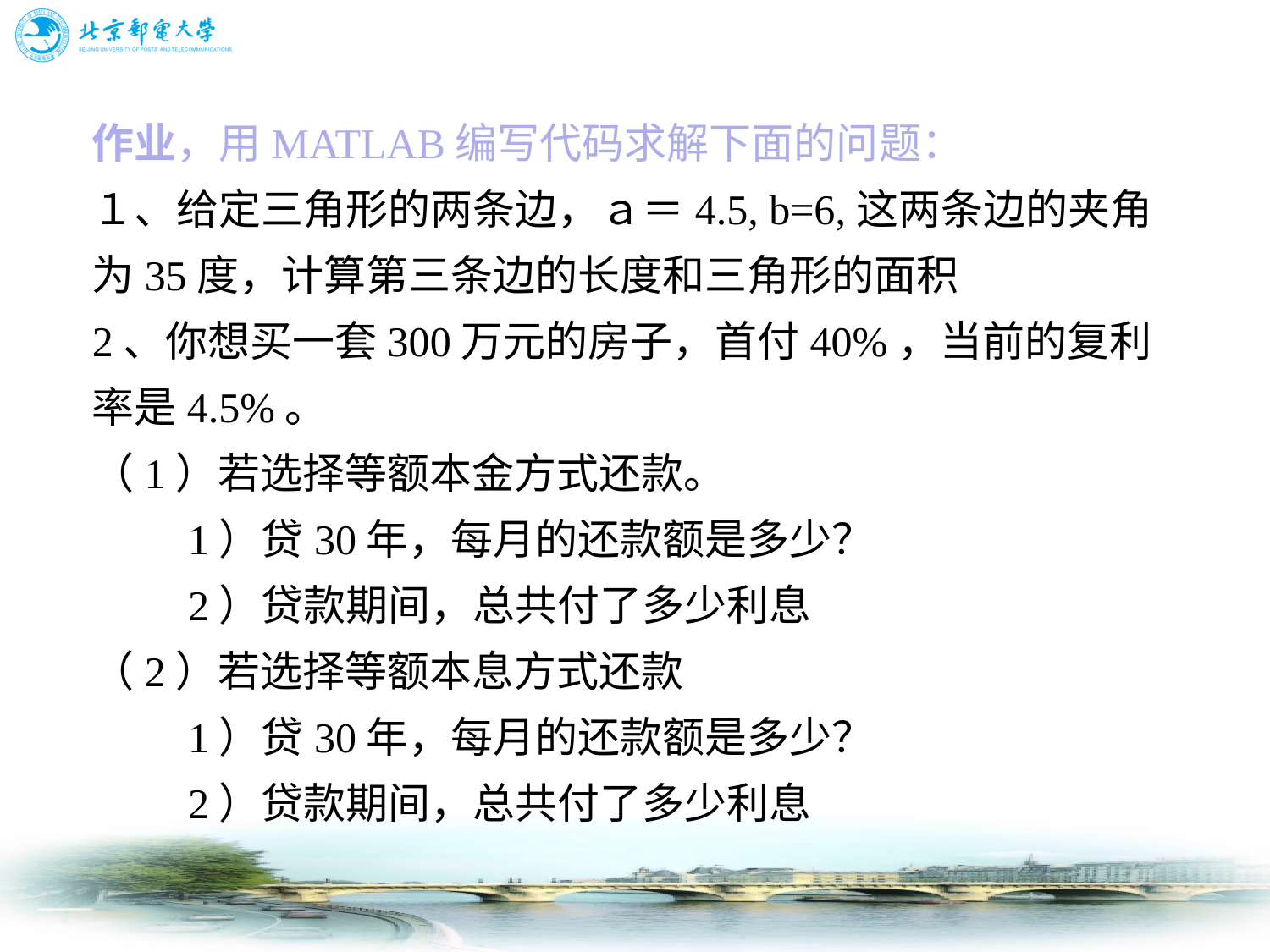

# 作业，用MATLAB编写代码求解下面的问题： １、给定三角形的两条边，ａ＝4.5, b=6,这两条边的夹角为35度，计算第三条边的长度和三角形的面积 2、你想买一套300万元的房子，首付40%，当前的复利率是4.5%。 （1）若选择等额本金方式还款。 1）贷30年，每月的还款额是多少？ 2）贷款期间，总共付了多少利息 （2）若选择等额本息方式还款 1）贷30年，每月的还款额是多少？ 2）贷款期间，总共付了多少利息